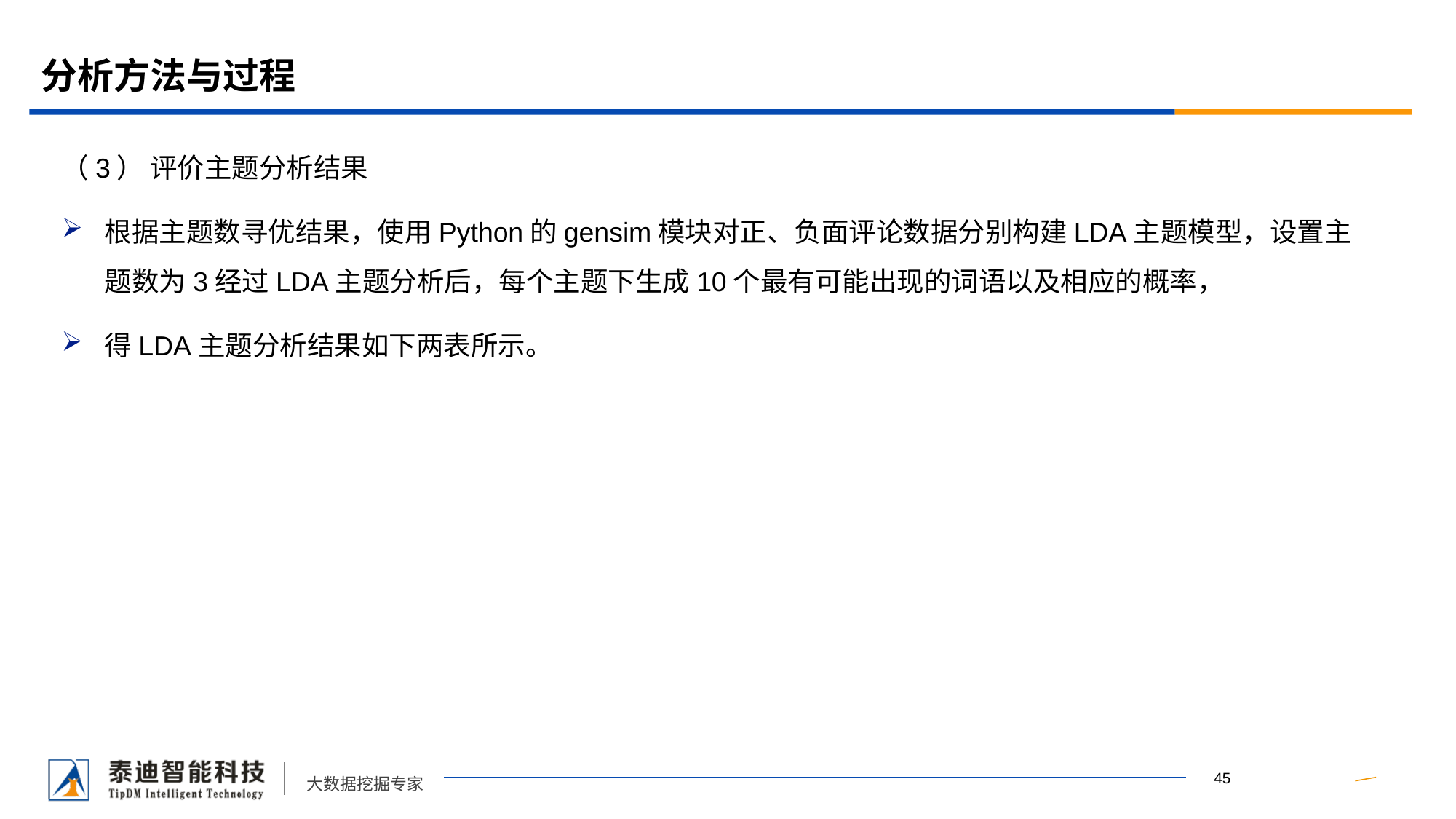

# 分析方法与过程
（3） 评价主题分析结果
根据主题数寻优结果，使用Python的gensim模块对正、负面评论数据分别构建LDA主题模型，设置主题数为3经过LDA主题分析后，每个主题下生成10个最有可能出现的词语以及相应的概率，
得LDA主题分析结果如下两表所示。